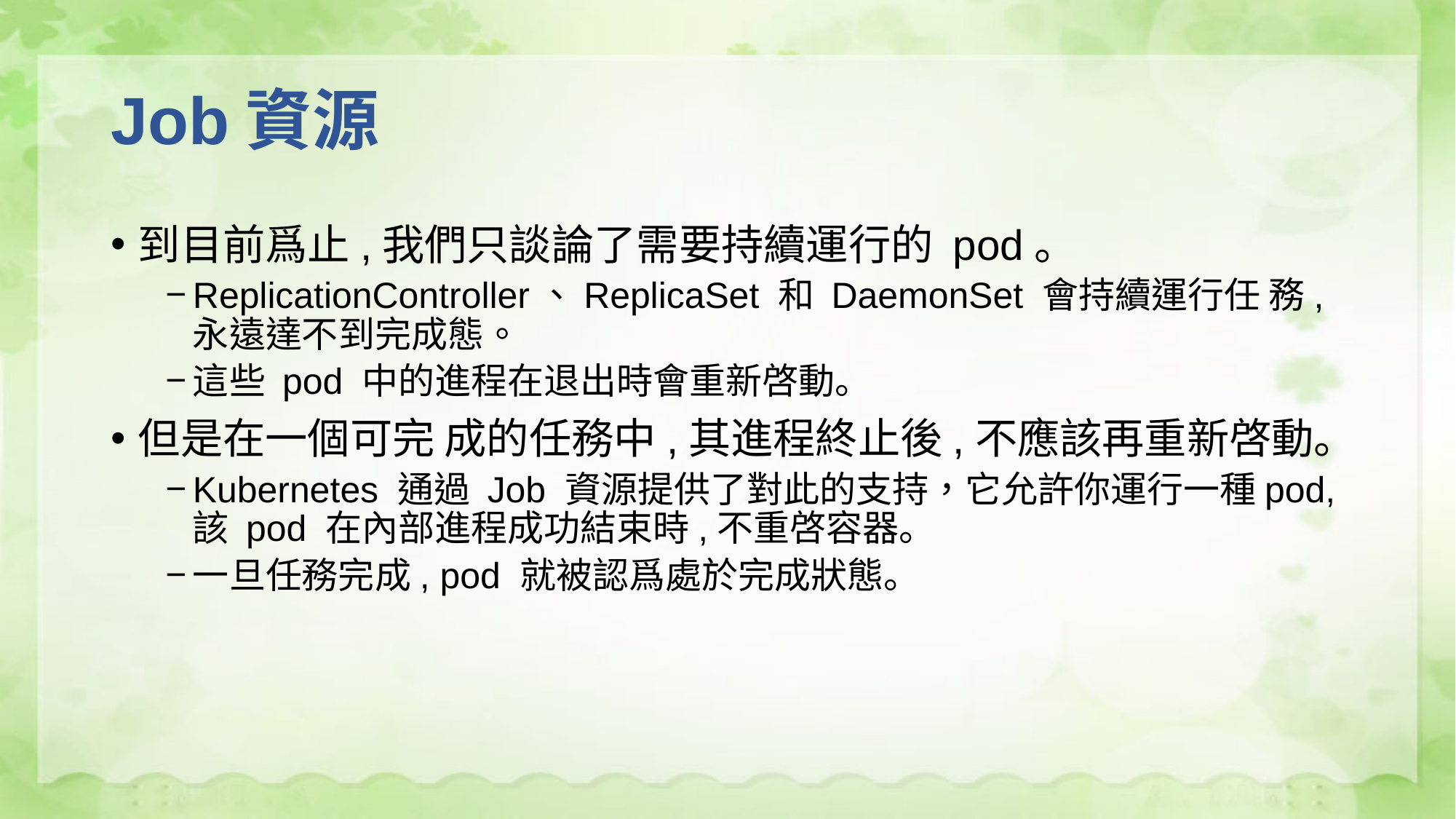

# Job資源
到目前爲止,我們只談論了需要持續運行的 pod。
ReplicationController、ReplicaSet 和 DaemonSet 會持續運行任 務,永遠達不到完成態。
這些 pod 中的進程在退出時會重新啓動。
但是在一個可完 成的任務中,其進程終止後,不應該再重新啓動。
Kubernetes 通過 Job 資源提供了對此的支持，它允許你運行一種pod,該 pod 在內部進程成功結束時,不重啓容器。
一旦任務完成, pod 就被認爲處於完成狀態。